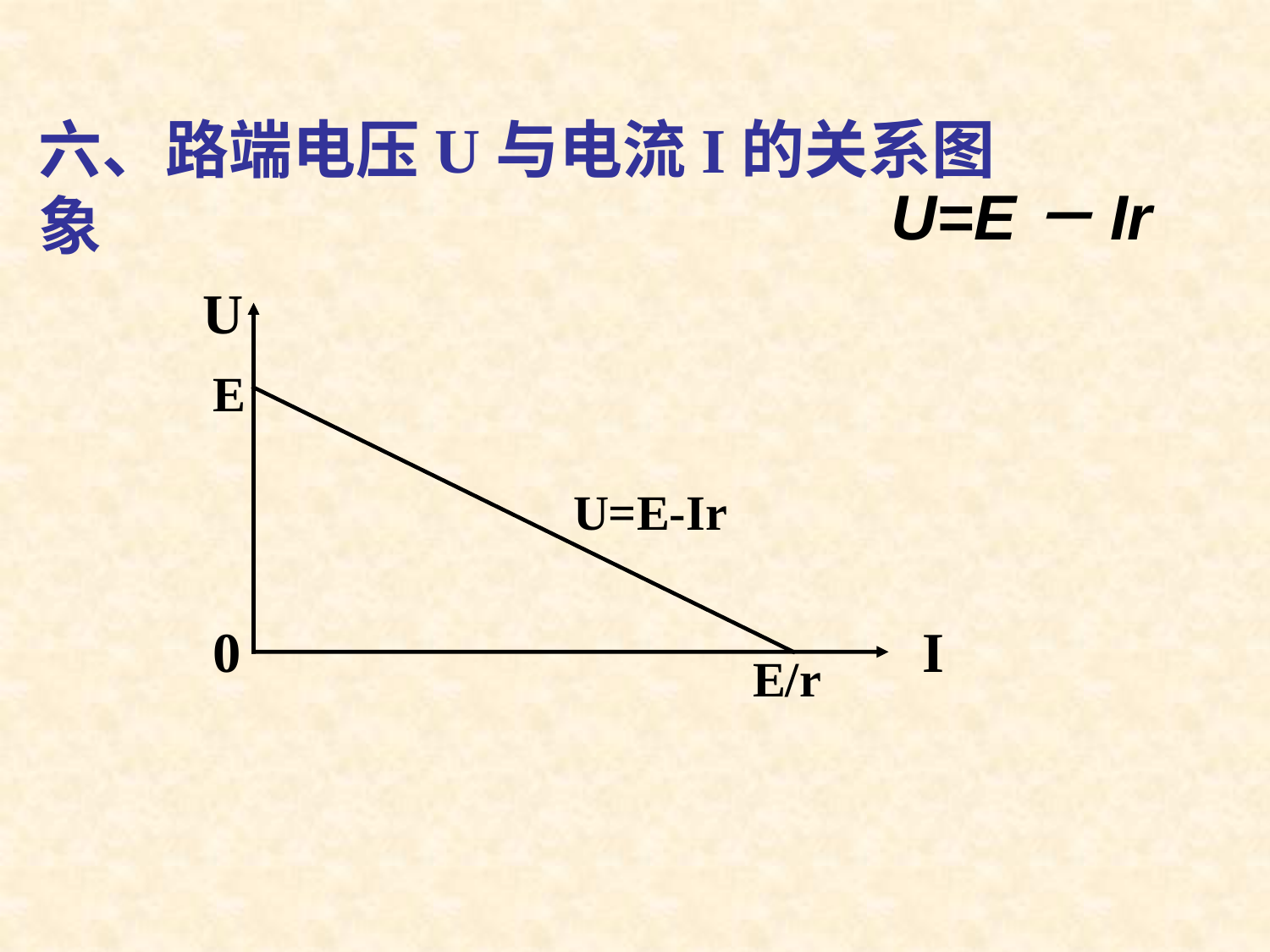

六、路端电压U与电流I的关系图象
U=E－Ir
U

E

U=E-Ir
0
I
E/r